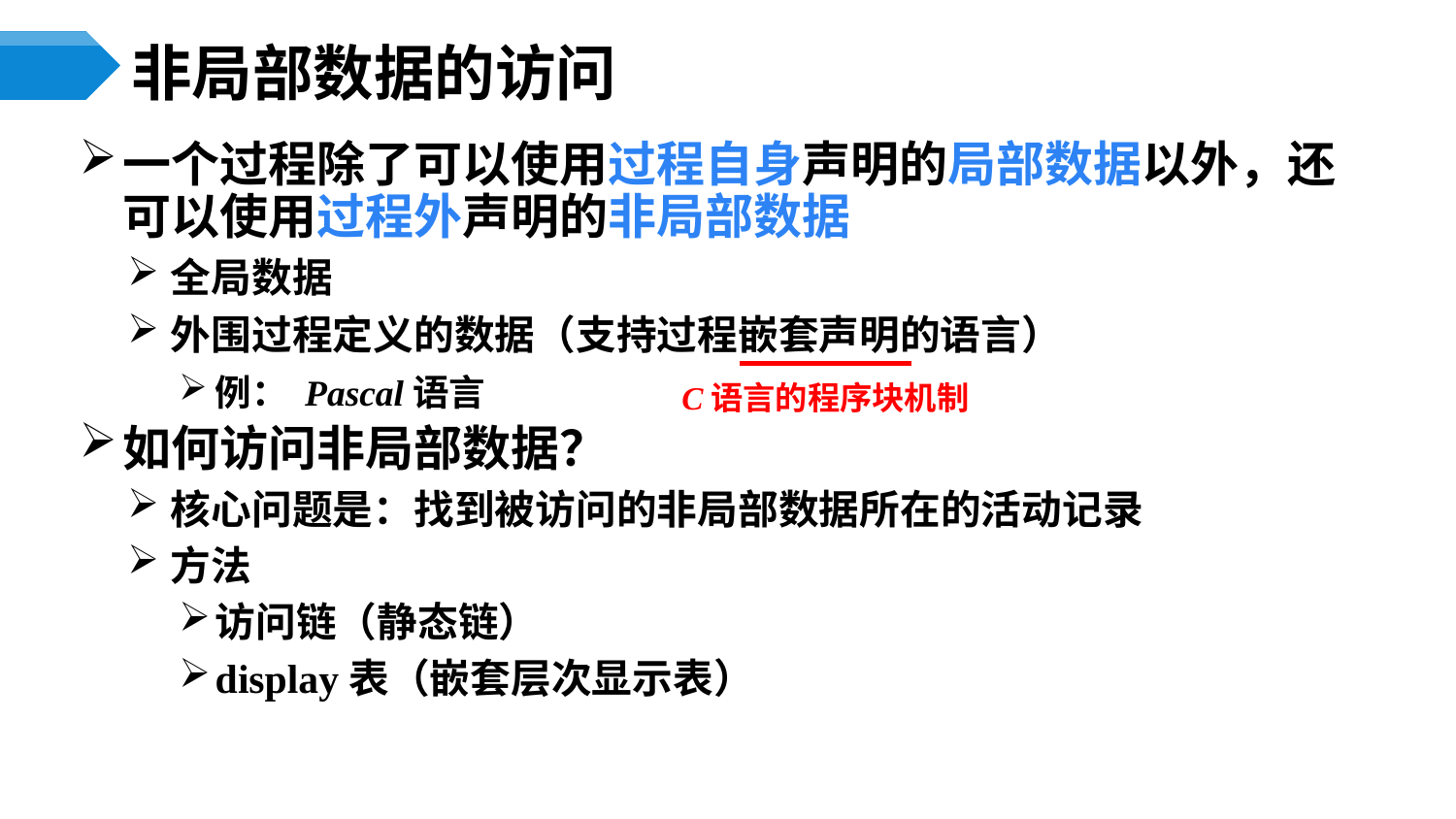

# 非局部数据的访问
一个过程除了可以使用过程自身声明的局部数据以外，还可以使用过程外声明的非局部数据
全局数据
外围过程定义的数据（支持过程嵌套声明的语言）
例： Pascal语言
如何访问非局部数据？
核心问题是：找到被访问的非局部数据所在的活动记录
方法
访问链（静态链）
display表（嵌套层次显示表）
C语言的程序块机制